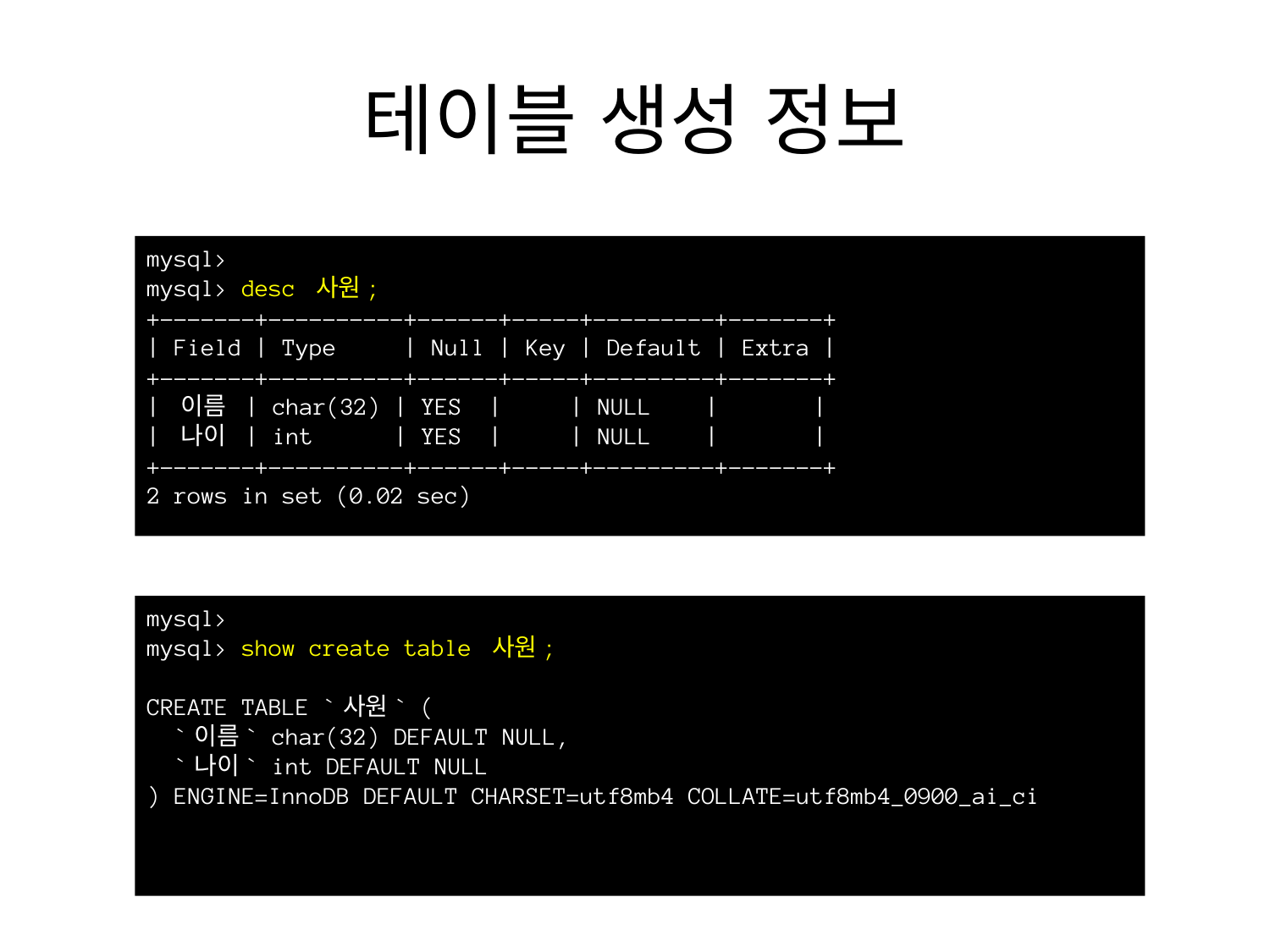

# 테이블 생성 정보
mysql>
mysql> desc 사원;
+-------+----------+------+-----+---------+-------+
| Field | Type     | Null | Key | Default | Extra |
+-------+----------+------+-----+---------+-------+
| 이름  | char(32) | YES  |     | NULL    |       |
| 나이  | int      | YES  |     | NULL    |       |
+-------+----------+------+-----+---------+-------+
2 rows in set (0.02 sec)
mysql>
mysql> show create table 사원;

CREATE TABLE `사원` (
  `이름` char(32) DEFAULT NULL,
  `나이` int DEFAULT NULL
) ENGINE=InnoDB DEFAULT CHARSET=utf8mb4 COLLATE=utf8mb4_0900_ai_ci